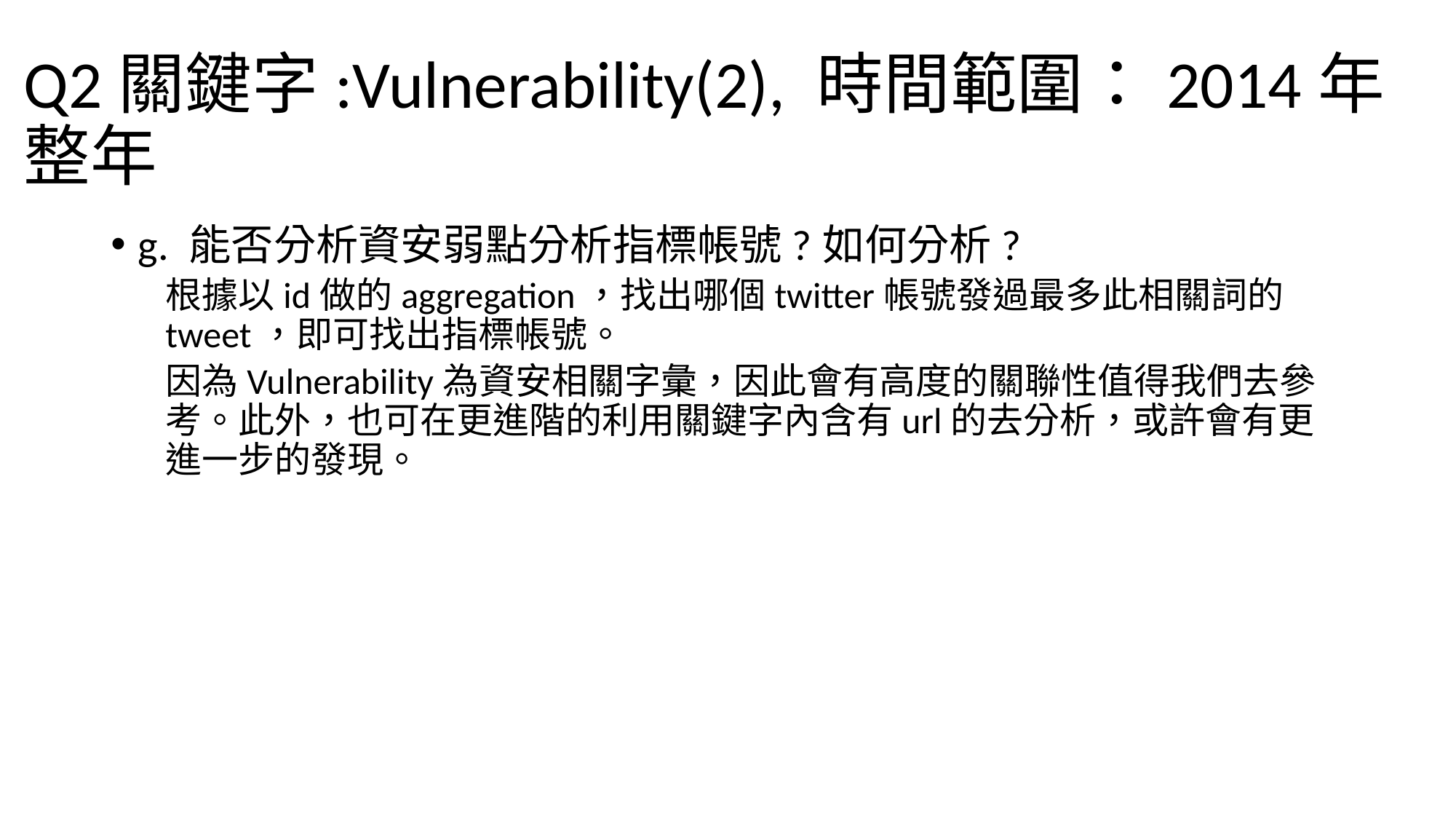

# Q2關鍵字:Vulnerability(2), 時間範圍：2014年整年
g. 能否分析資安弱點分析指標帳號?如何分析?
根據以id做的aggregation，找出哪個twitter帳號發過最多此相關詞的tweet，即可找出指標帳號。
因為Vulnerability為資安相關字彙，因此會有高度的關聯性值得我們去參考。此外，也可在更進階的利用關鍵字內含有url的去分析，或許會有更進一步的發現。